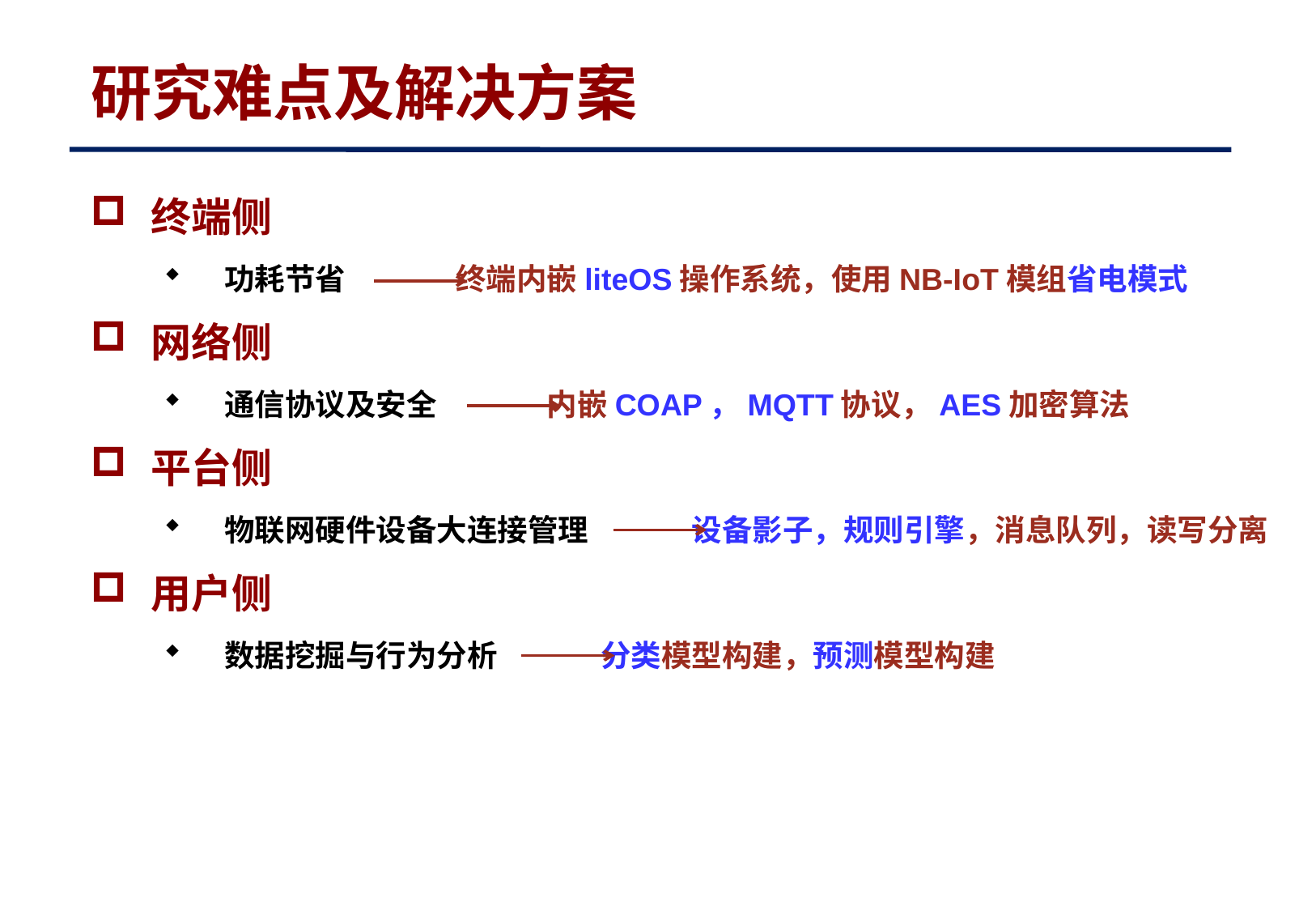

研究难点及解决方案
终端侧
功耗节省                终端内嵌liteOS操作系统，使用NB-IoT模组省电模式
网络侧
通信协议及安全                内嵌COAP，MQTT协议，AES加密算法
平台侧
物联网硬件设备大连接管理               设备影子，规则引擎，消息队列，读写分离
用户侧
数据挖掘与行为分析               分类模型构建，预测模型构建

11